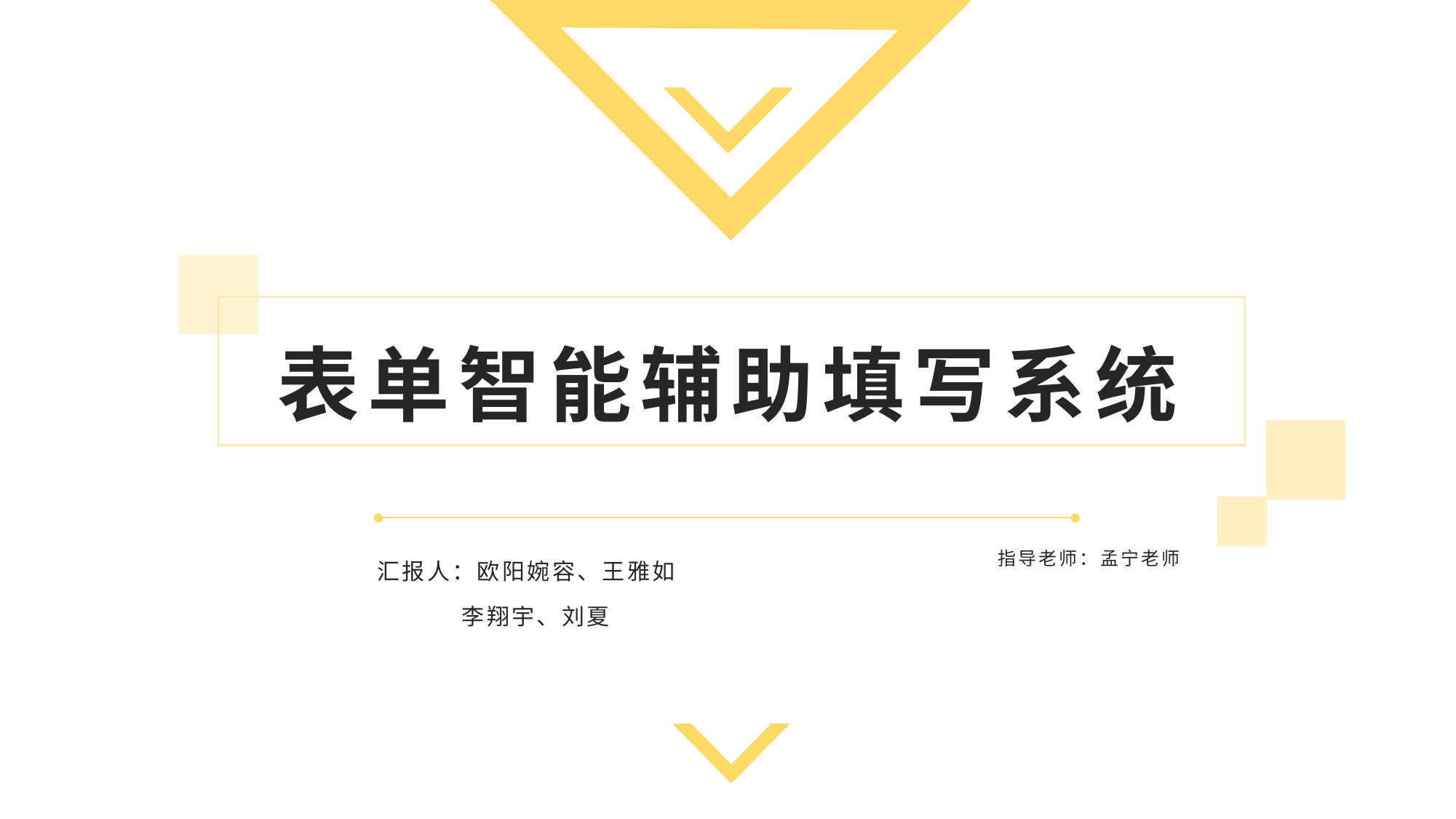

# 表单智能辅助填写系统
指导老师：孟宁老师
汇报人：欧阳婉容、王雅如
           李翔宇、刘夏